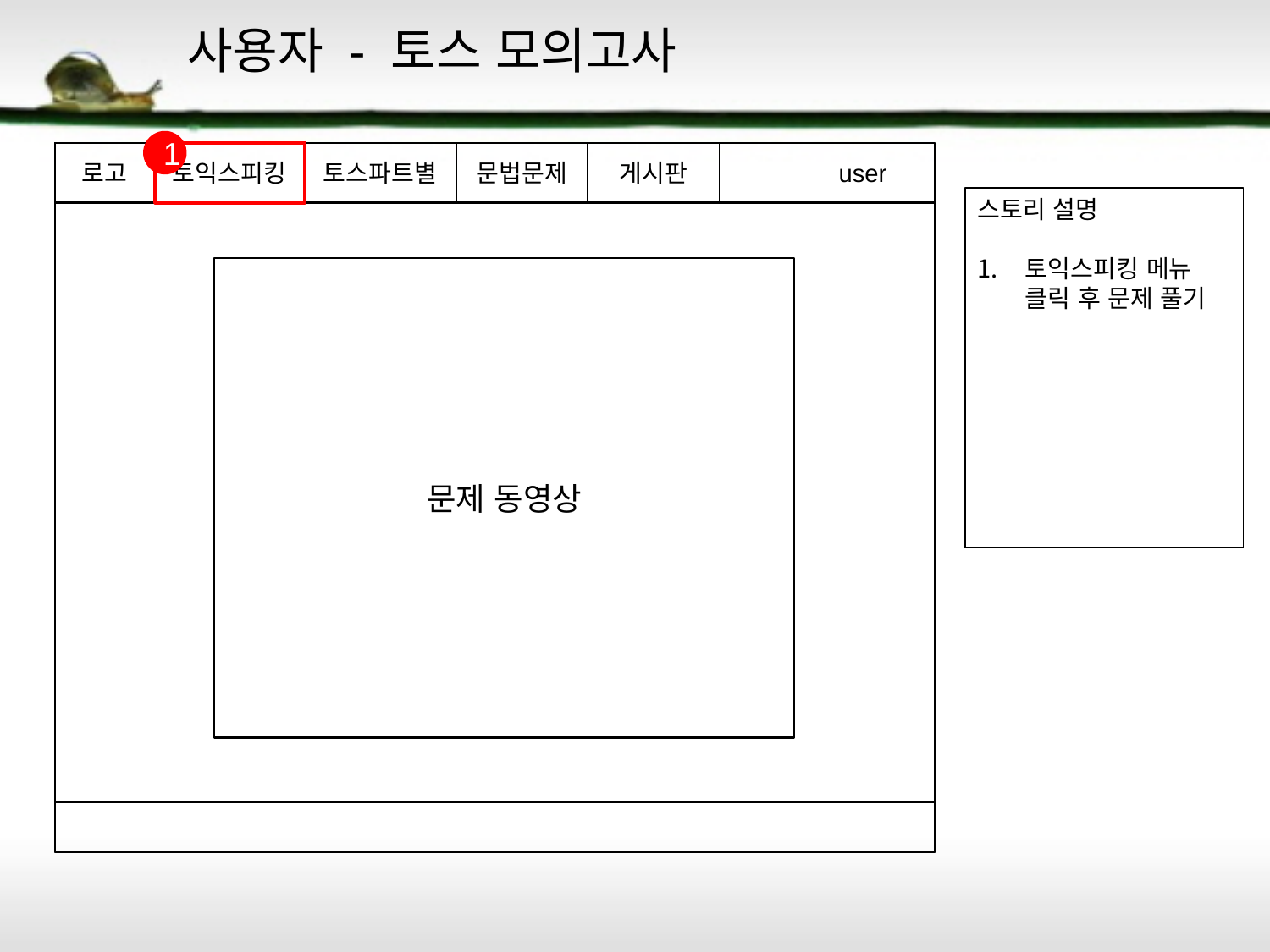

사용자 - 토스 모의고사
1

로고
토익스피킹
토스파트별
문법문제
게시판
user
문제 동영상

스토리 설명

토익스피킹 메뉴 클릭 후 문제 풀기